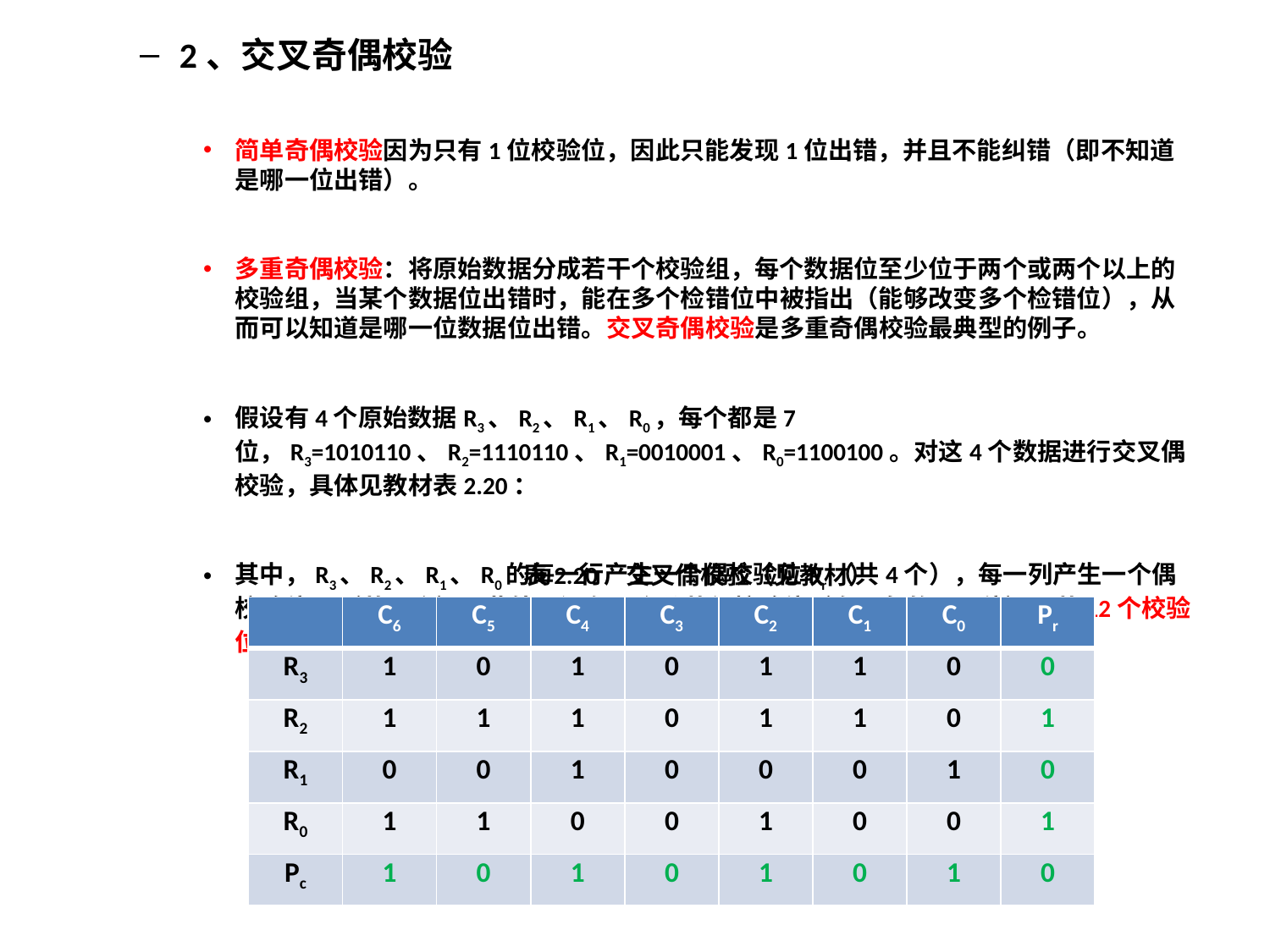

2、交叉奇偶校验

简单奇偶校验因为只有1位校验位，因此只能发现1位出错，并且不能纠错（即不知道是哪一位出错）。

多重奇偶校验：将原始数据分成若干个校验组，每个数据位至少位于两个或两个以上的校验组，当某个数据位出错时，能在多个检错位中被指出（能够改变多个检错位），从而可以知道是哪一位数据位出错。交叉奇偶校验是多重奇偶校验最典型的例子。

假设有4个原始数据R3、R2、R1、R0，每个都是7位，R3=1010110、R2=1110110、R1=0010001、R0=1100100。对这4个数据进行交叉偶校验，具体见教材表2.20：

其中，R3、R2、R1、R0的每一行产生一个偶校验位Pr（共4个），每一列产生一个偶校验位Pc（共7个）；此外，还有一个公共偶校验位（右下角的那一位）；共12个校验位。

表2.20    交叉偶校验（见教材）
|  | C6 | C5 | C4 | C3 | C2 | C1 | C0 | Pr |
| --- | --- | --- | --- | --- | --- | --- | --- | --- |
| R3 | 1 | 0 | 1 | 0 | 1 | 1 | 0 | 0 |
| R2 | 1 | 1 | 1 | 0 | 1 | 1 | 0 | 1 |
| R1 | 0 | 0 | 1 | 0 | 0 | 0 | 1 | 0 |
| R0 | 1 | 1 | 0 | 0 | 1 | 0 | 0 | 1 |
| Pc | 1 | 0 | 1 | 0 | 1 | 0 | 1 | 0 |